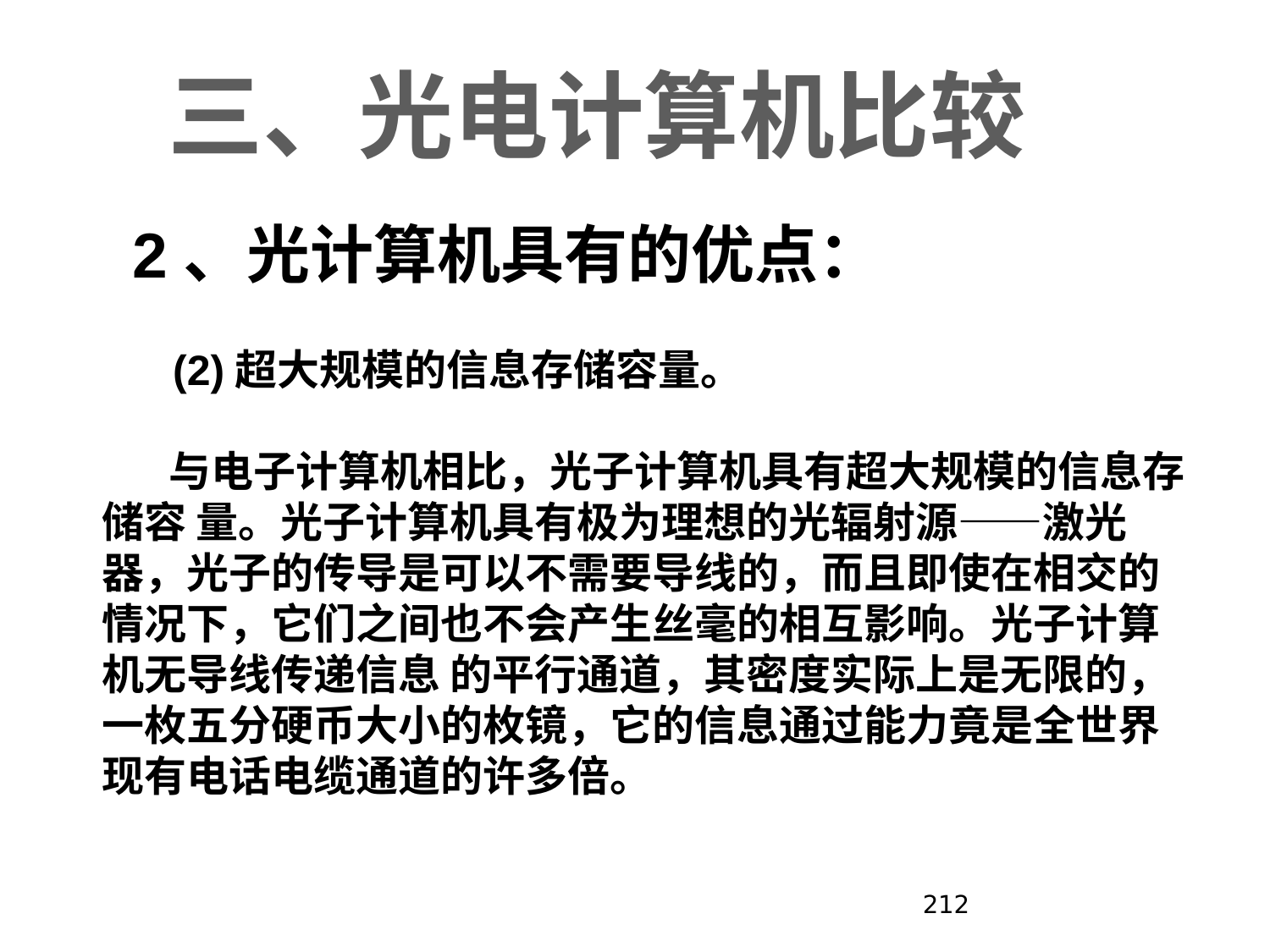

三、光电计算机比较
2、光计算机具有的优点：
      (2)超大规模的信息存储容量。

      与电子计算机相比，光子计算机具有超大规模的信息存储容 量。光子计算机具有极为理想的光辐射源——激光器，光子的传导是可以不需要导线的，而且即使在相交的情况下，它们之间也不会产生丝毫的相互影响。光子计算机无导线传递信息 的平行通道，其密度实际上是无限的，一枚五分硬币大小的枚镜，它的信息通过能力竟是全世界现有电话电缆通道的许多倍。
212